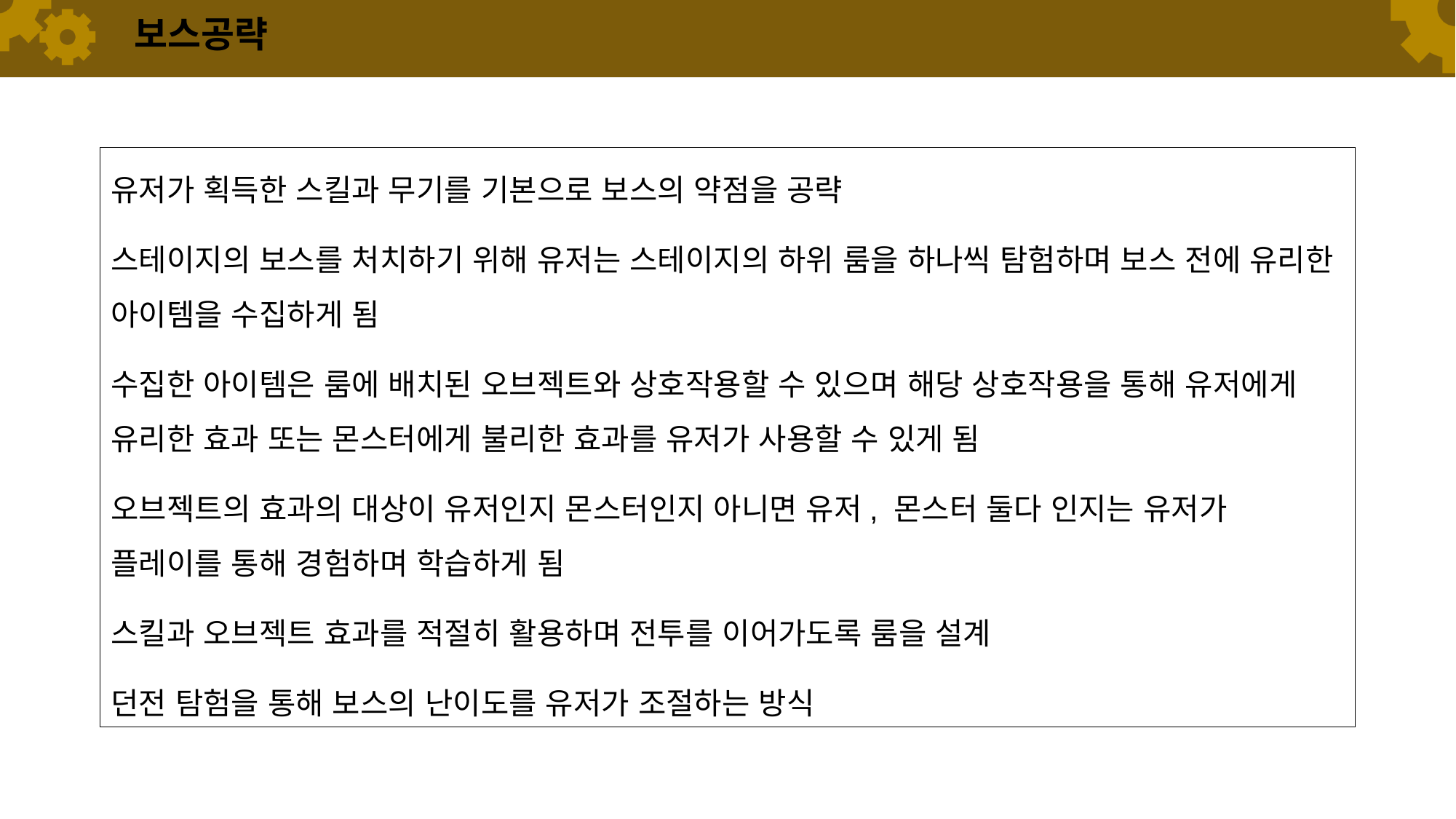

# 보스공략
유저가 획득한 스킬과 무기를 기본으로 보스의 약점을 공략
스테이지의 보스를 처치하기 위해 유저는 스테이지의 하위 룸을 하나씩 탐험하며 보스 전에 유리한 아이템을 수집하게 됨
수집한 아이템은 룸에 배치된 오브젝트와 상호작용할 수 있으며 해당 상호작용을 통해 유저에게 유리한 효과 또는 몬스터에게 불리한 효과를 유저가 사용할 수 있게 됨
오브젝트의 효과의 대상이 유저인지 몬스터인지 아니면 유저, 몬스터 둘다 인지는 유저가 플레이를 통해 경험하며 학습하게 됨
스킬과 오브젝트 효과를 적절히 활용하며 전투를 이어가도록 룸을 설계
던전 탐험을 통해 보스의 난이도를 유저가 조절하는 방식